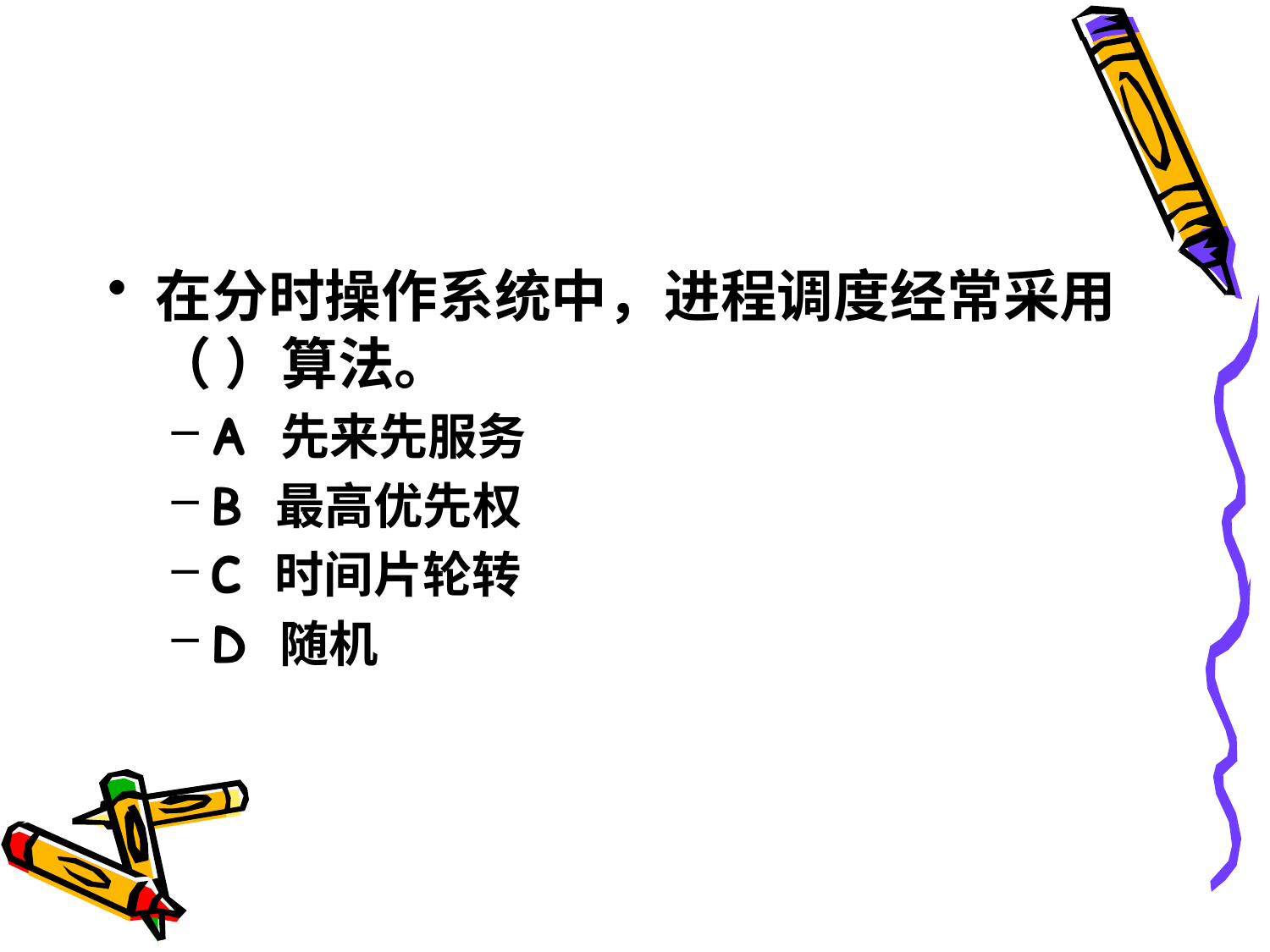

#
在分时操作系统中，进程调度经常采用（ ）算法。
A 先来先服务
B 最高优先权
C 时间片轮转
D 随机